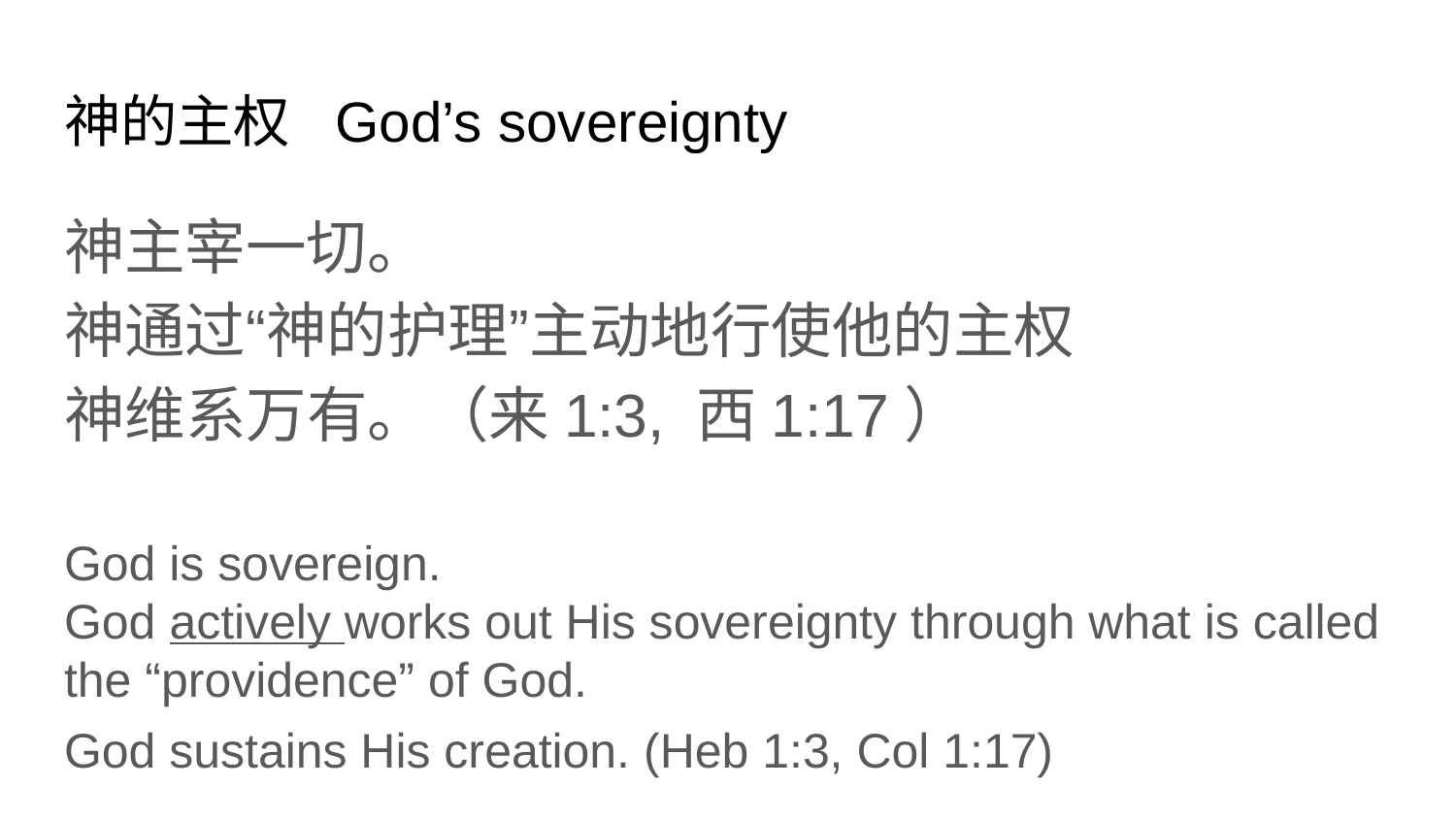

# 神的主权  God’s sovereignty
神主宰一切。
神通过“神的护理”主动地行使他的主权
神维系万有。（来1:3, 西1:17）

God is sovereign.
God actively works out His sovereignty through what is called the “providence” of God.
God sustains His creation. (Heb 1:3, Col 1:17)